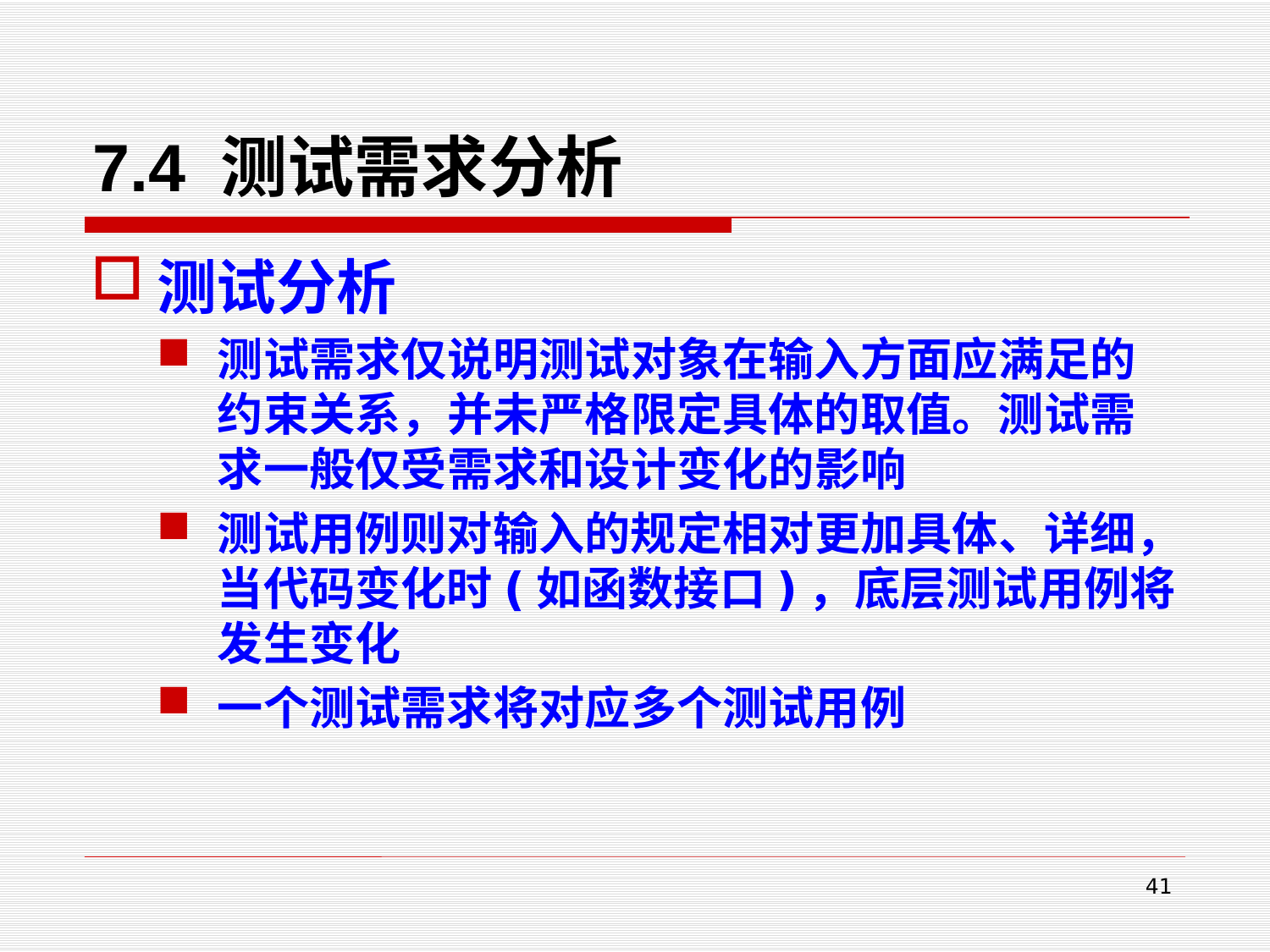

# 7.4 测试需求分析
测试分析
测试需求仅说明测试对象在输入方面应满足的约束关系，并未严格限定具体的取值。测试需求一般仅受需求和设计变化的影响
测试用例则对输入的规定相对更加具体、详细，当代码变化时(如函数接口)，底层测试用例将发生变化
一个测试需求将对应多个测试用例
41